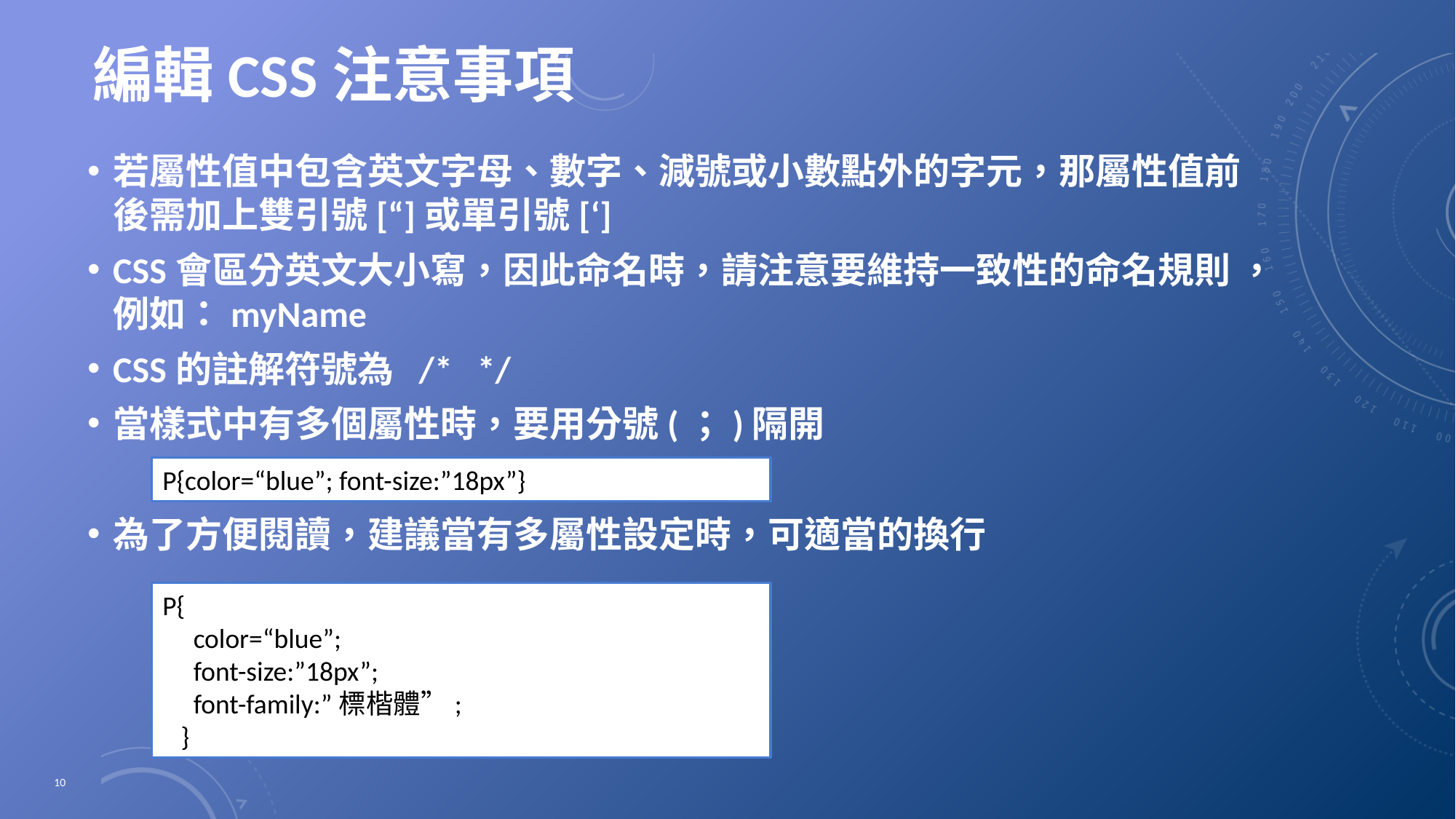

# 編輯CSS注意事項
若屬性值中包含英文字母、數字、減號或小數點外的字元，那屬性值前後需加上雙引號[“]或單引號[‘]
CSS會區分英文大小寫，因此命名時，請注意要維持一致性的命名規則 ，例如：myName
CSS的註解符號為  /*   */
當樣式中有多個屬性時，要用分號(；)隔開

為了方便閱讀，建議當有多屬性設定時，可適當的換行

P{color=“blue”; font-size:”18px”}
P{
     color=“blue”;
     font-size:”18px”;
     font-family:”標楷體”;
   }
10